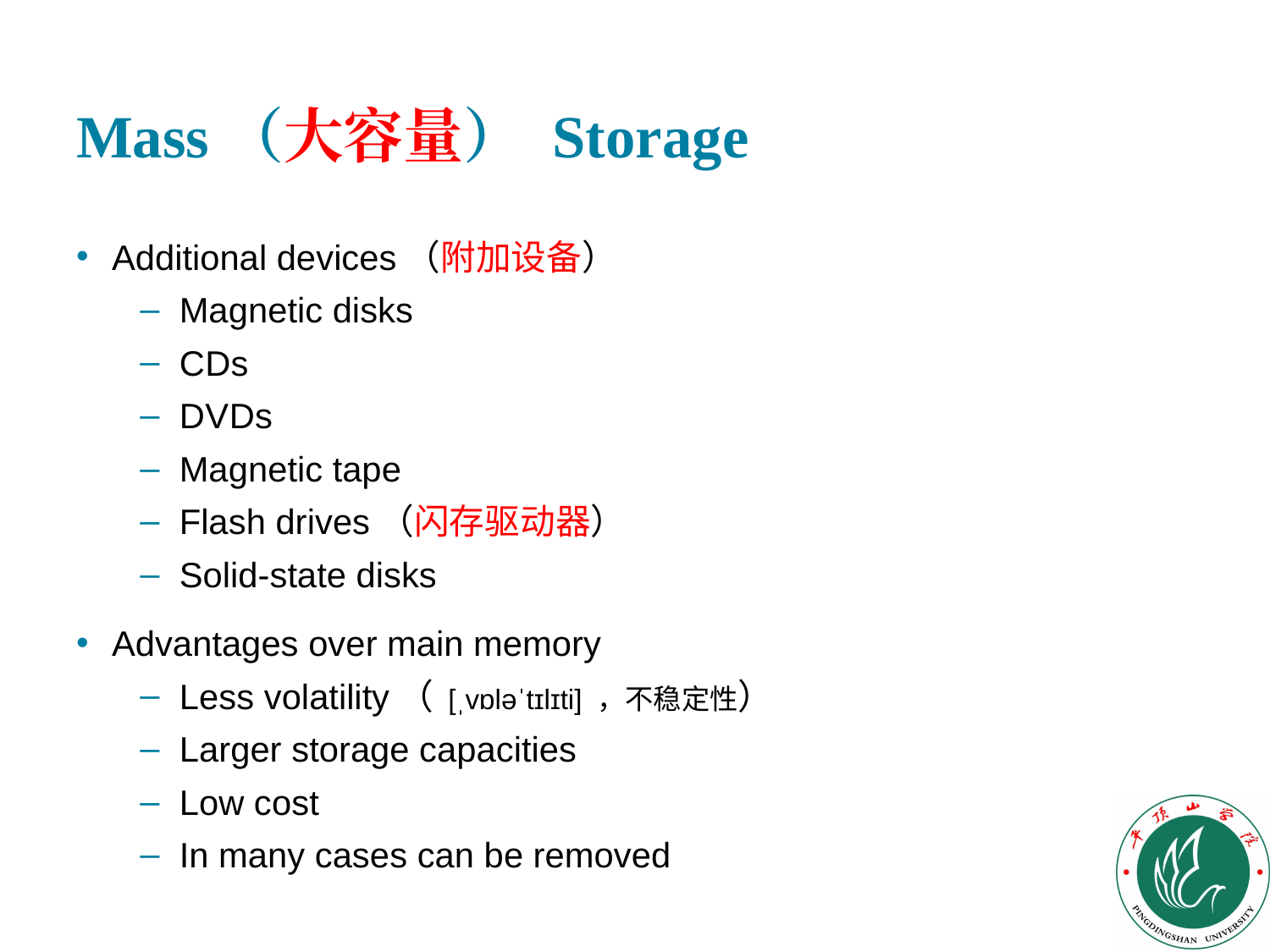

# Mass（大容量） Storage
Additional devices（附加设备）
Magnetic disks
C Ds
D V Ds
Magnetic tape
Flash drives（闪存驱动器）
Solid-state disks
Advantages over main memory
Less volatility（ [ˌvɒləˈtɪlɪti] ，不稳定性）
Larger storage capacities
Low cost
In many cases can be removed